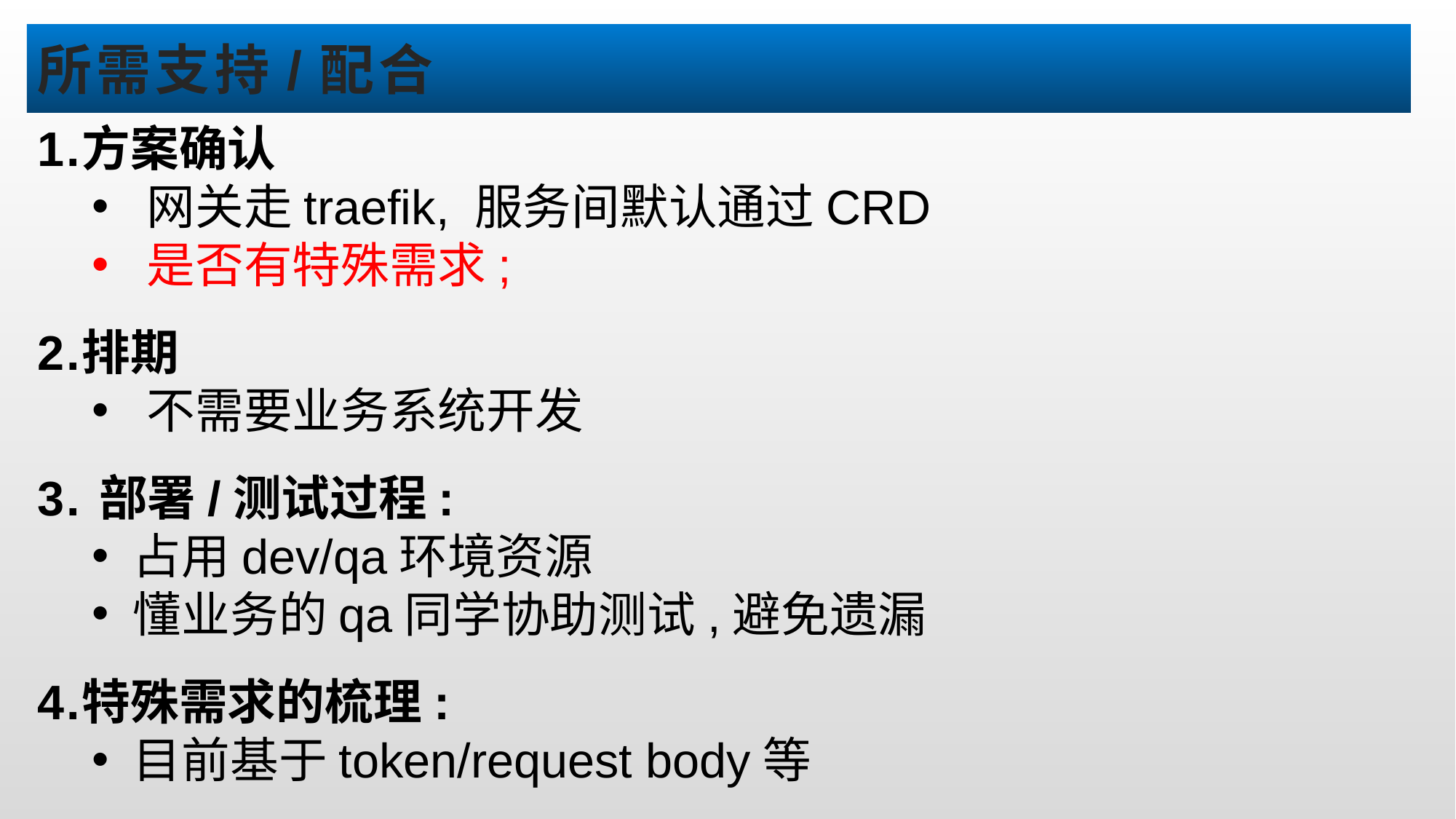

# 所需支持/配合
方案确认
网关走traefik, 服务间默认通过CRD
是否有特殊需求;
排期
不需要业务系统开发
部署/测试过程:
占用dev/qa环境资源
懂业务的qa同学协助测试,避免遗漏
特殊需求的梳理:
目前基于token/request body等